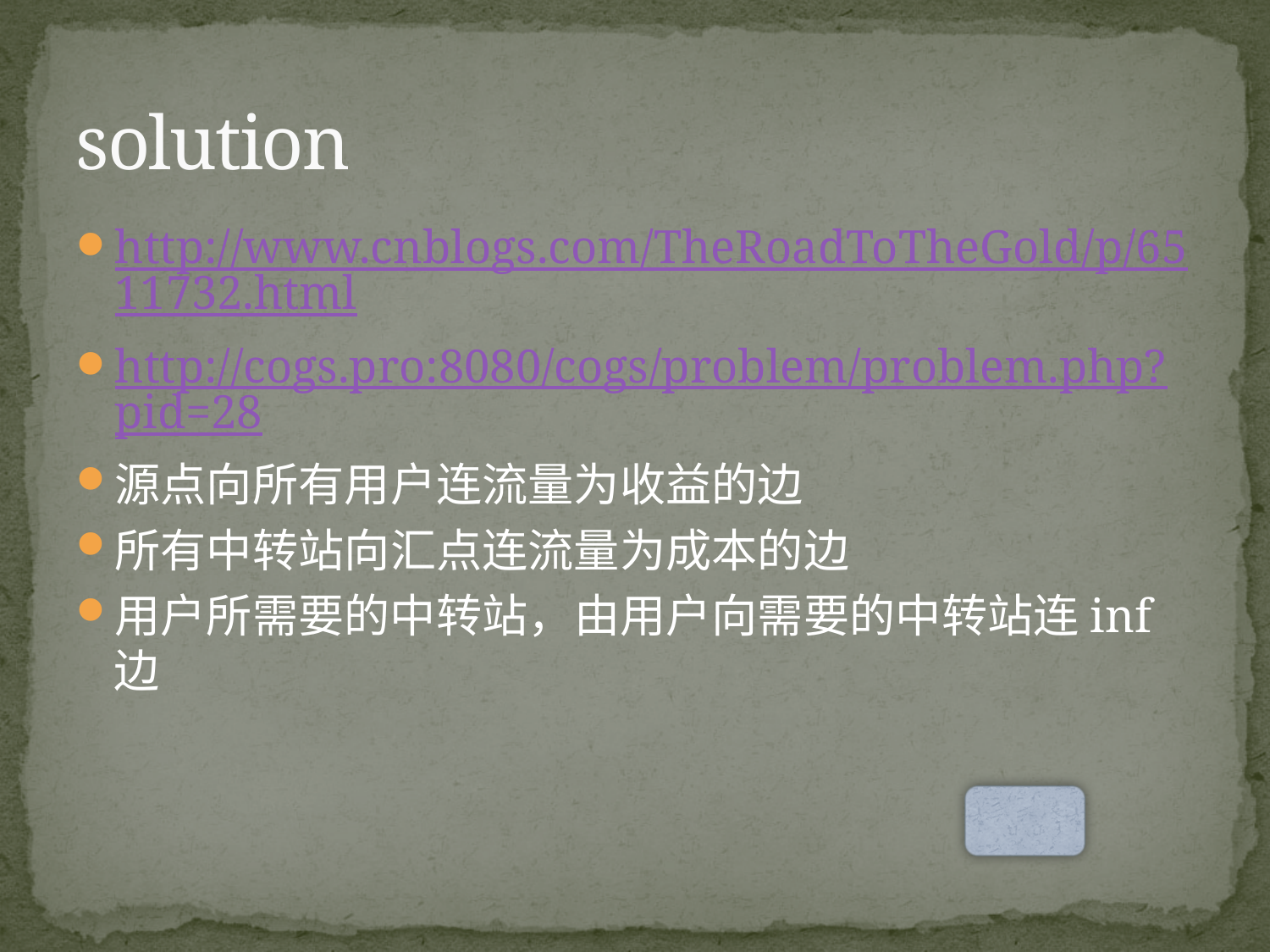

# solution
http://www.cnblogs.com/TheRoadToTheGold/p/6511732.html
http://cogs.pro:8080/cogs/problem/problem.php?pid=28
源点向所有用户连流量为收益的边
所有中转站向汇点连流量为成本的边
用户所需要的中转站，由用户向需要的中转站连inf边